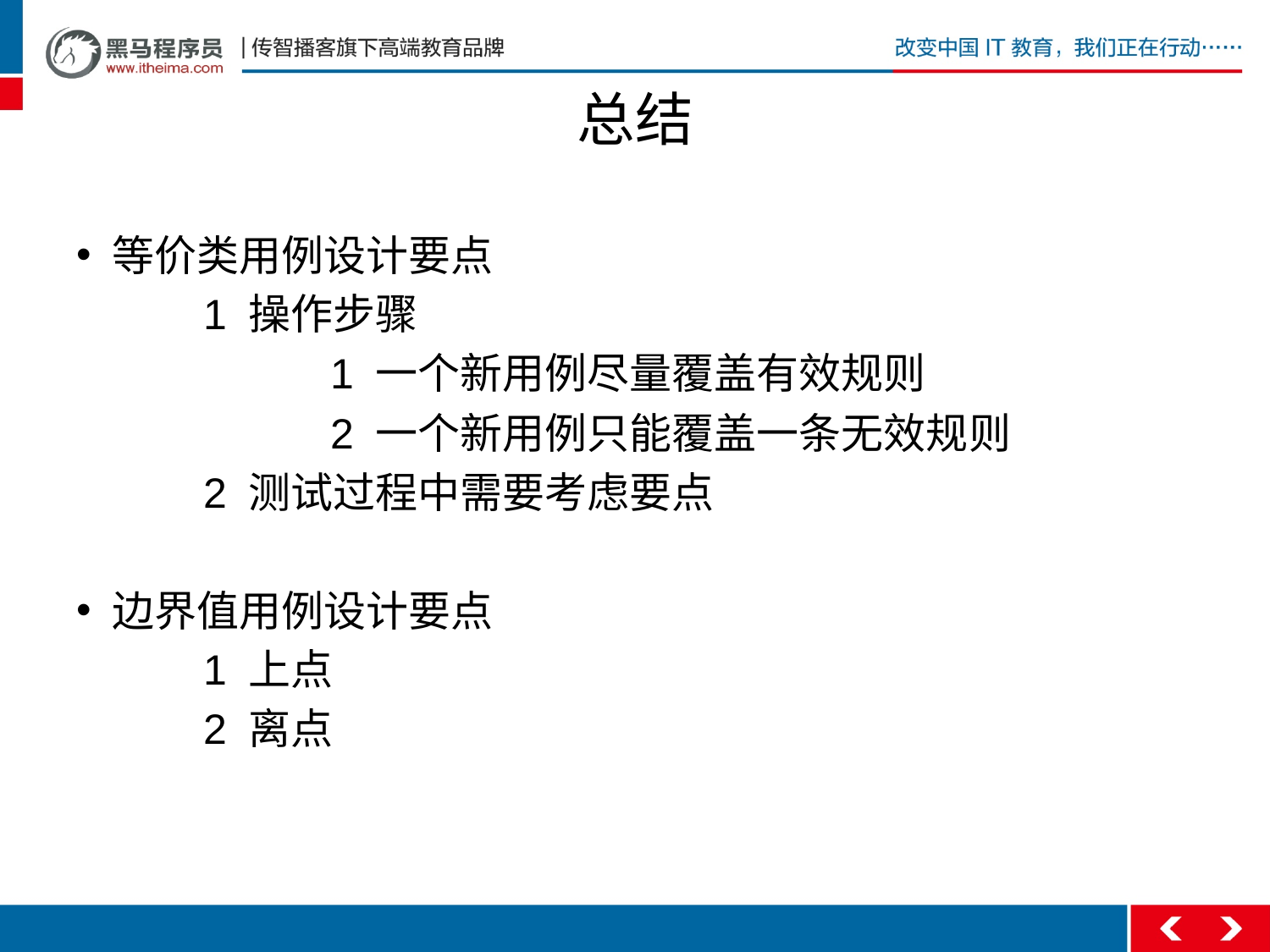

# 总结
等价类用例设计要点
	1 操作步骤
		1 一个新用例尽量覆盖有效规则
		2 一个新用例只能覆盖一条无效规则
	2 测试过程中需要考虑要点

边界值用例设计要点
	1 上点
	2 离点